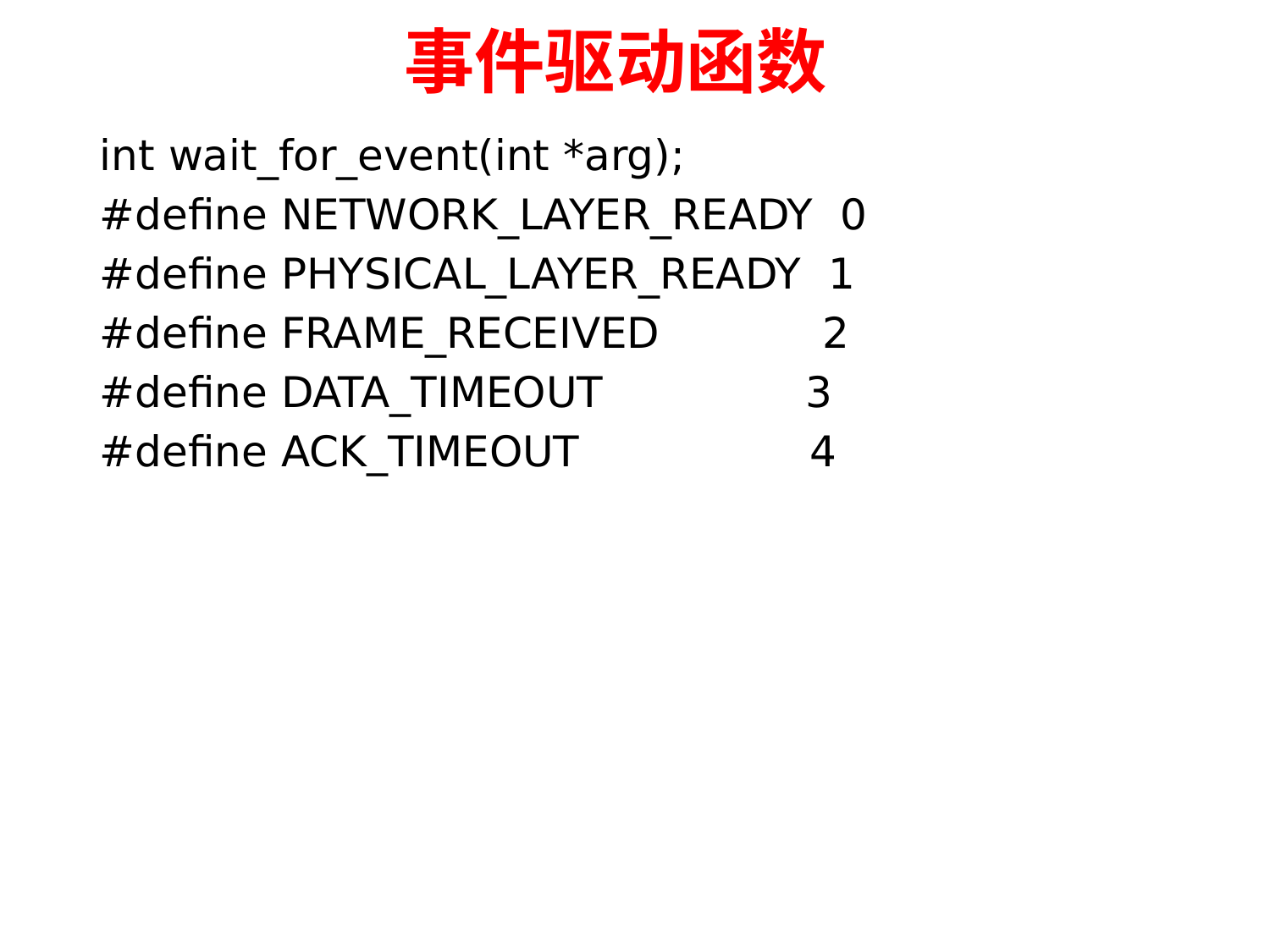

# 事件驱动函数
int wait_for_event(int *arg);
#define NETWORK_LAYER_READY  0
#define PHYSICAL_LAYER_READY  1
#define FRAME_RECEIVED            2
#define DATA_TIMEOUT               3
#define ACK_TIMEOUT                 4